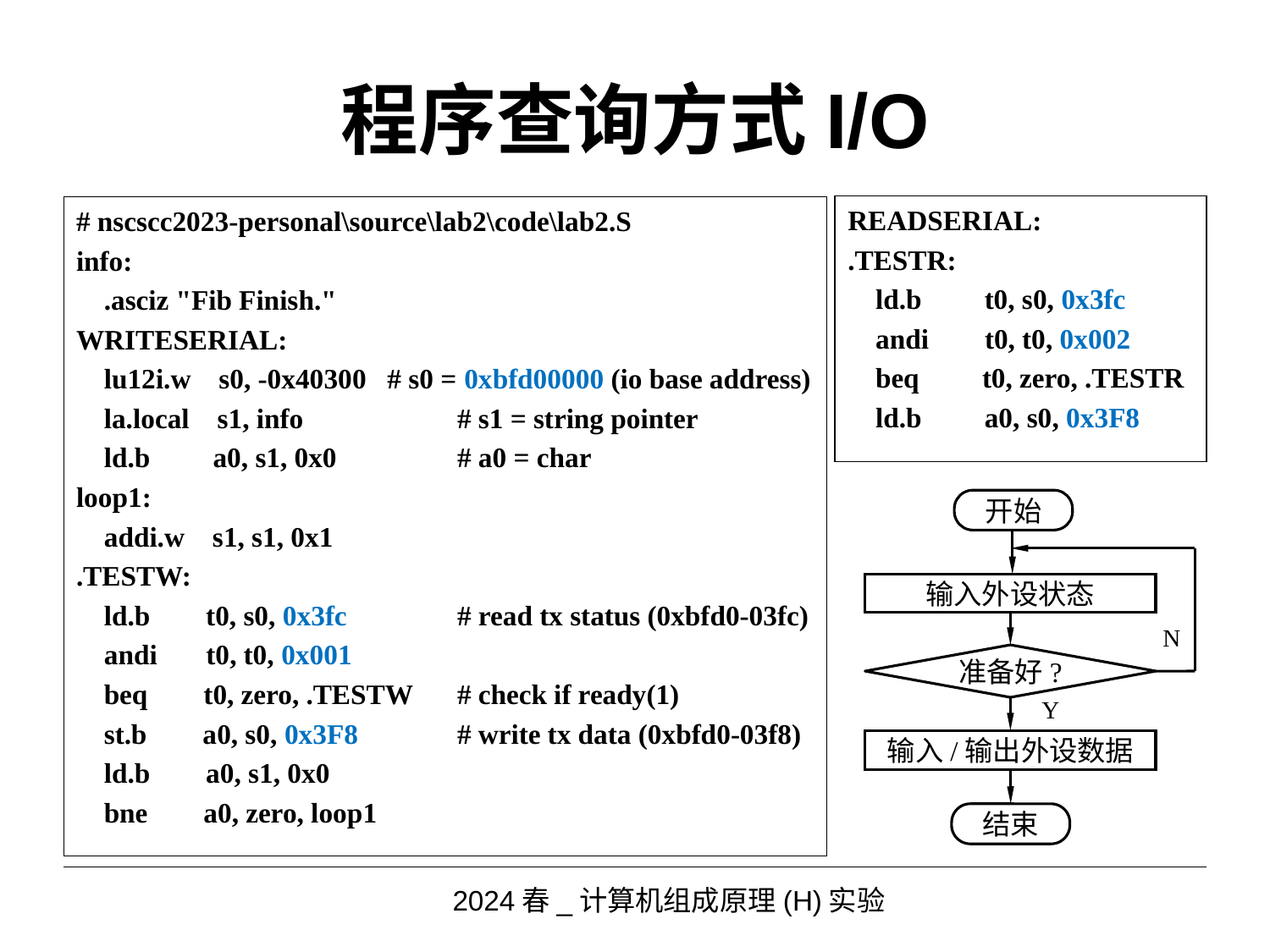

# 程序查询方式I/O
READSERIAL:
.TESTR:
    ld.b         t0, s0, 0x3fc
    andi        t0, t0, 0x002
    beq         t0, zero, .TESTR
    ld.b         a0, s0, 0x3F8

# nscscc2023-personal\source\lab2\code\lab2.S
info:
    .asciz "Fib Finish."
WRITESERIAL:
    lu12i.w    s0, -0x40300   # s0 = 0xbfd00000 (io base address)
    la.local    s1, info		# s1 = string pointer
    ld.b         a0, s1, 0x0	# a0 = char
loop1:
    addi.w    s1, s1, 0x1
.TESTW:
    ld.b        t0, s0, 0x3fc	# read tx status (0xbfd0-03fc)
    andi       t0, t0, 0x001
    beq        t0, zero, .TESTW	# check if ready(1)
    st.b        a0, s0, 0x3F8	# write tx data (0xbfd0-03f8)
    ld.b        a0, s1, 0x0
    bne        a0, zero, loop1

开始
输入外设状态
N
准备好?
Y
输入/输出外设数据
结束

2024春_计算机组成原理(H)实验
11